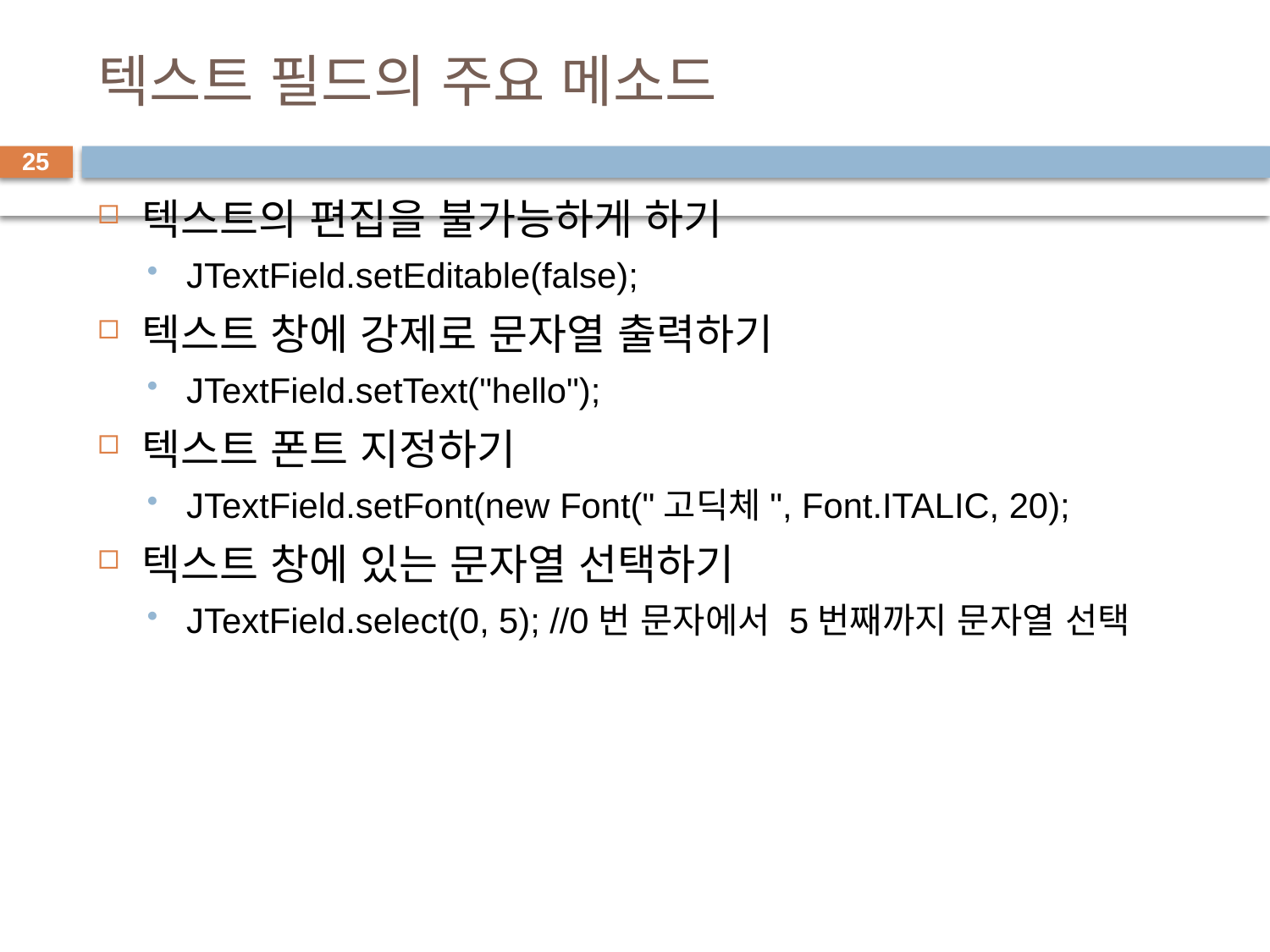

# 텍스트 필드의 주요 메소드
25
텍스트의 편집을 불가능하게 하기
JTextField.setEditable(false);
텍스트 창에 강제로 문자열 출력하기
JTextField.setText("hello");
텍스트 폰트 지정하기
JTextField.setFont(new Font("고딕체", Font.ITALIC, 20);
텍스트 창에 있는 문자열 선택하기
JTextField.select(0, 5); //0번 문자에서 5번째까지 문자열 선택